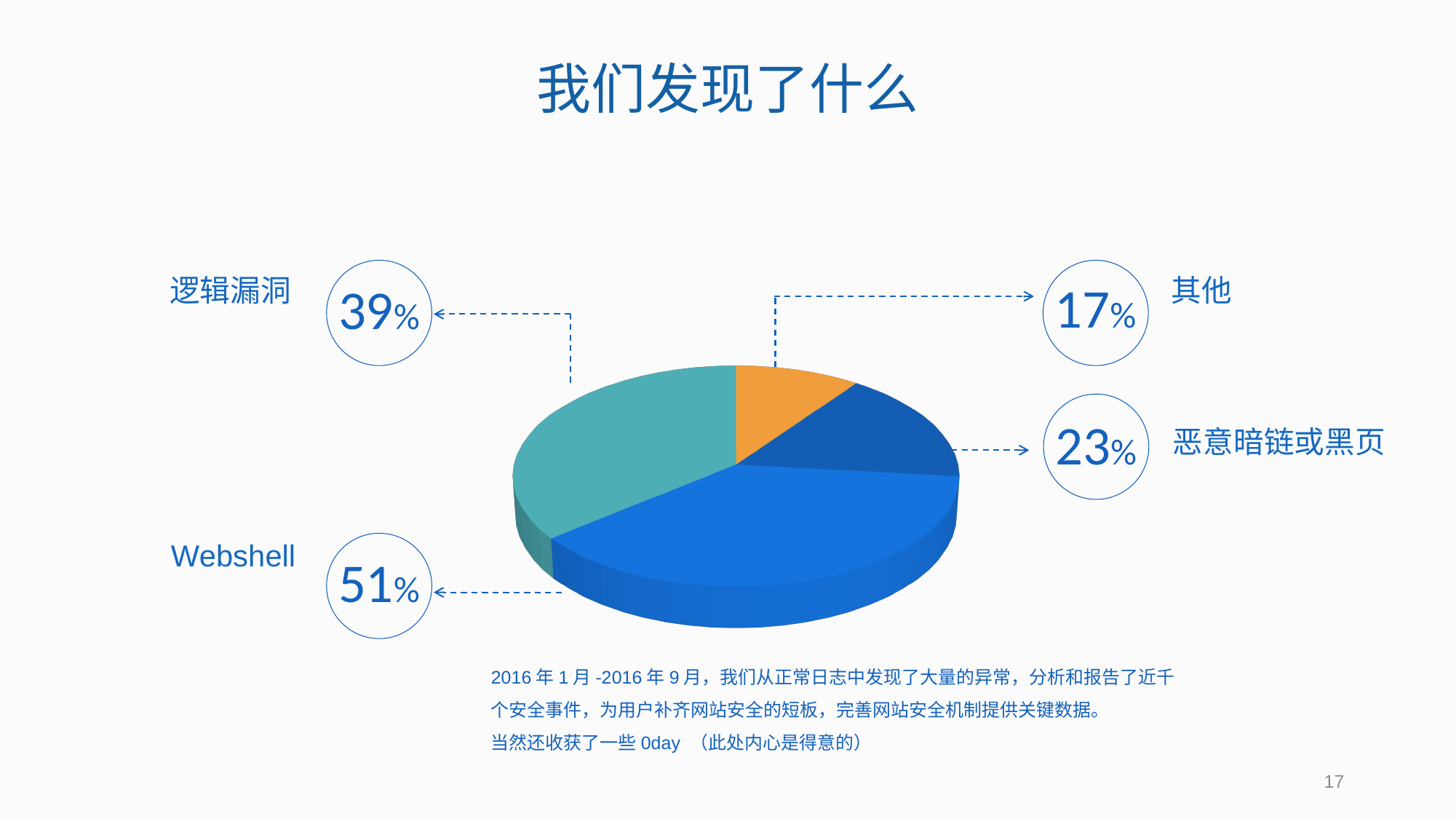

# 我们发现了什么

39%

17%
其他

逻辑漏洞

[unsupported chart]

23%
恶意暗链或黑页

Webshell

51%
2016年1月-2016年9月，我们从正常日志中发现了大量的异常，分析和报告了近千个安全事件，为用户补齐网站安全的短板，完善网站安全机制提供关键数据。
当然还收获了一些0day （此处内心是得意的）
17